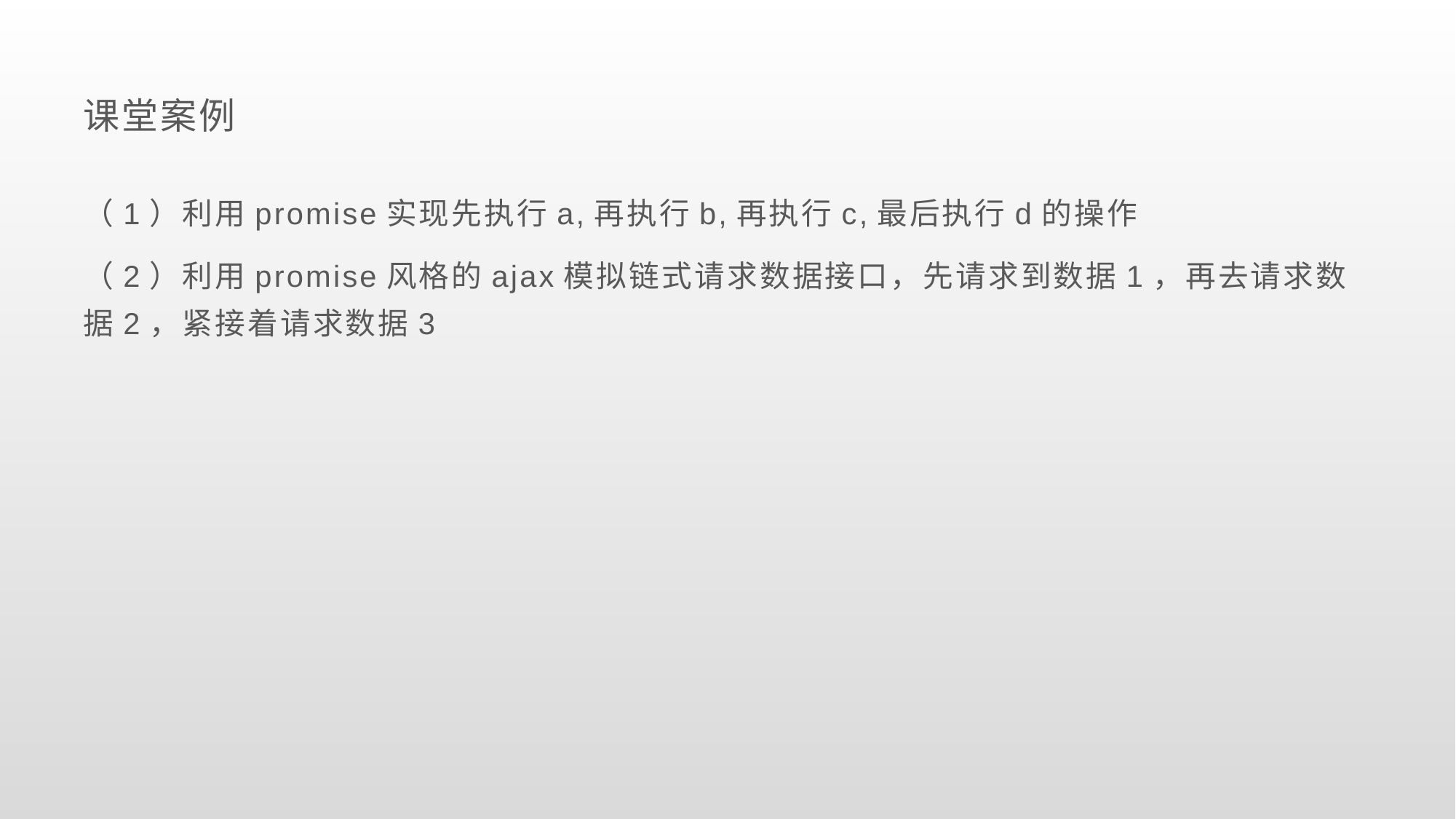

# 课堂案例
（1）利用promise实现先执行a,再执行b,再执行c,最后执行d的操作
（2）利用promise风格的ajax模拟链式请求数据接口，先请求到数据1，再去请求数据2，紧接着请求数据3